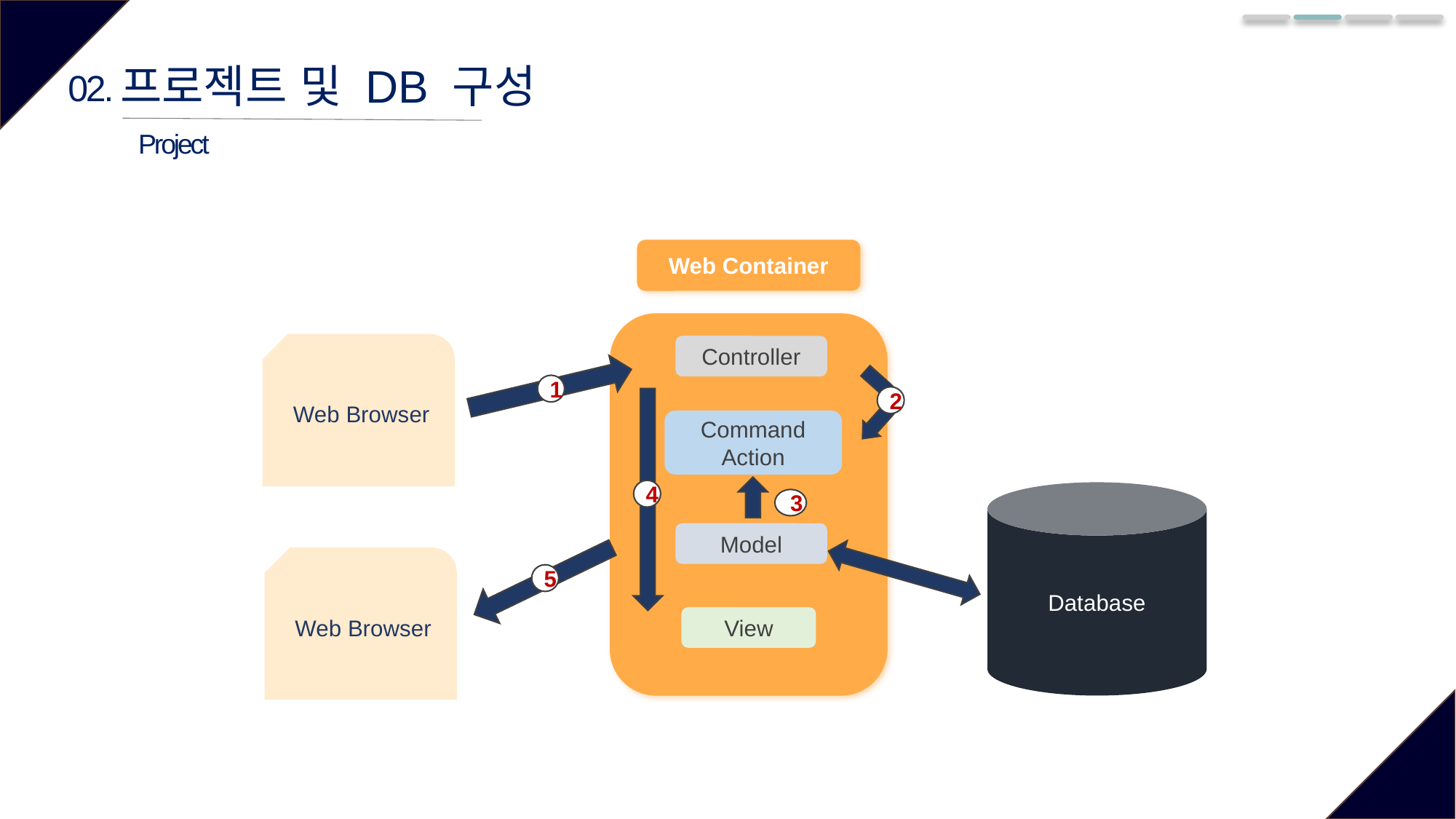

프로젝트 및 DB 구성
02.
Project
Web Container

Web Browser
Controller
1

2

Command
Action

4
Database
3

Model
Web Browser
5
View